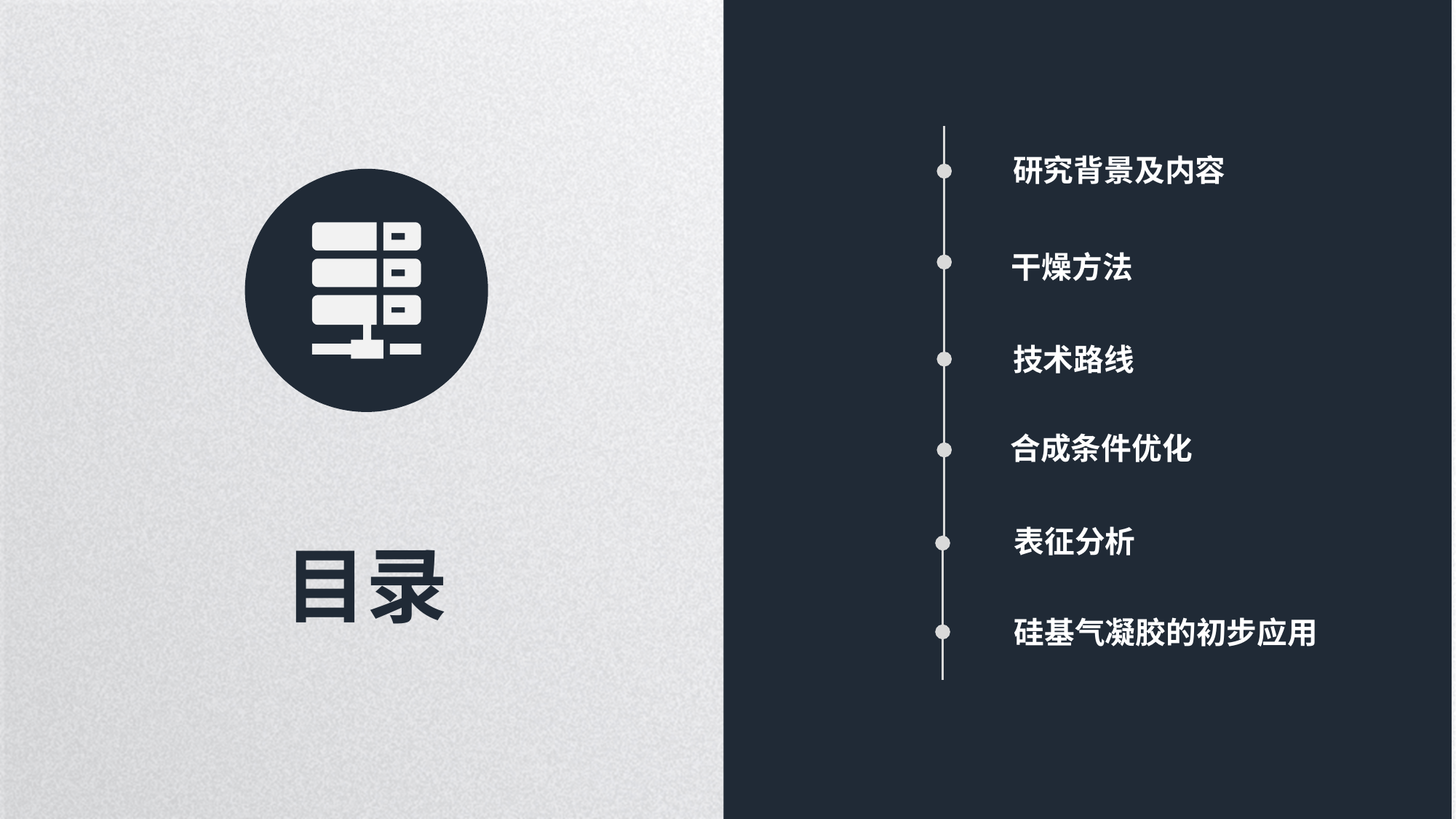

研究背景及内容

干燥方法
技术路线
合成条件优化
表征分析
目录
硅基气凝胶的初步应用
延时符